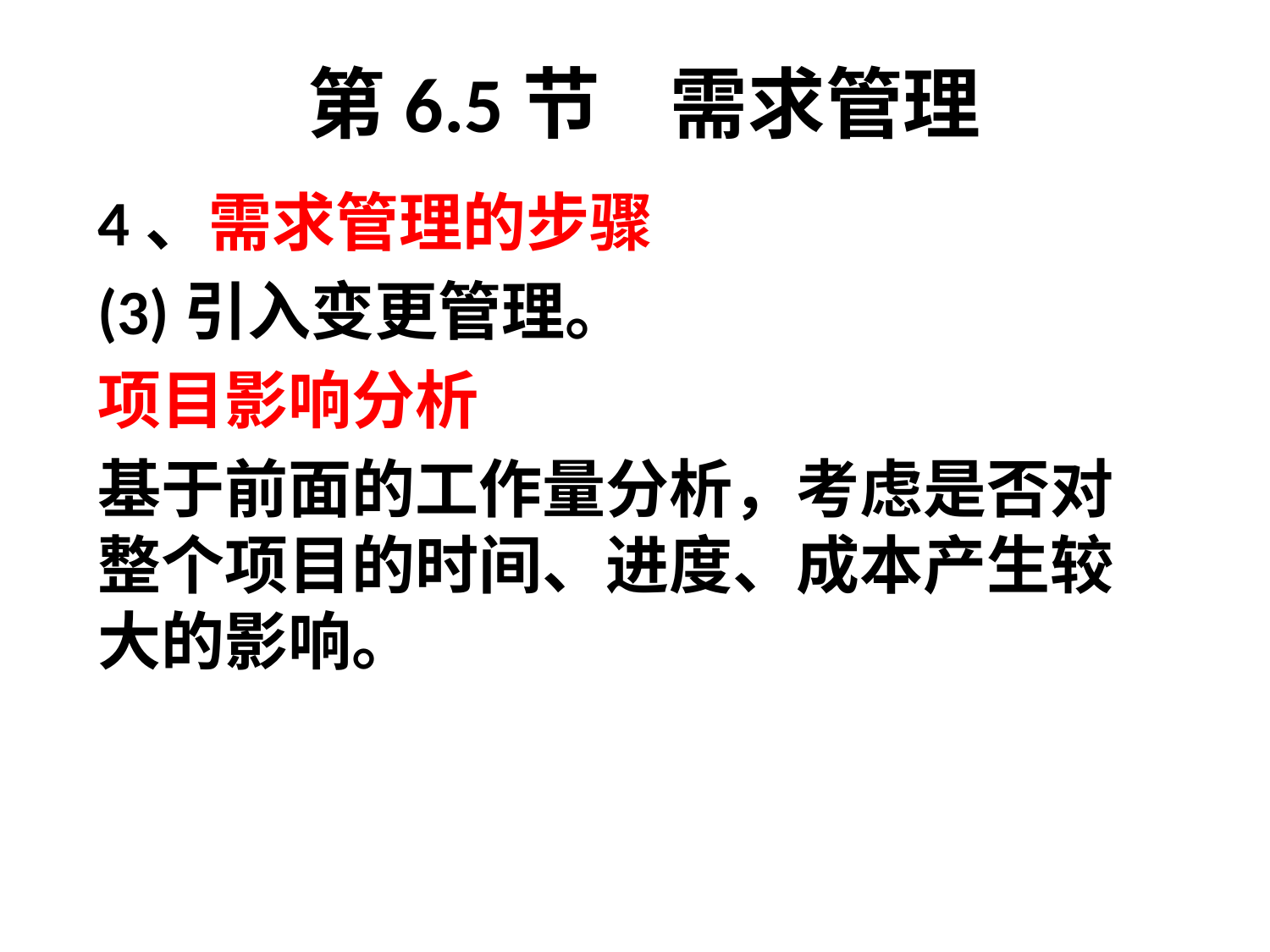

# 第6.5节    需求管理
4、需求管理的步骤
(3)引入变更管理。
项目影响分析
基于前面的工作量分析，考虑是否对整个项目的时间、进度、成本产生较大的影响。